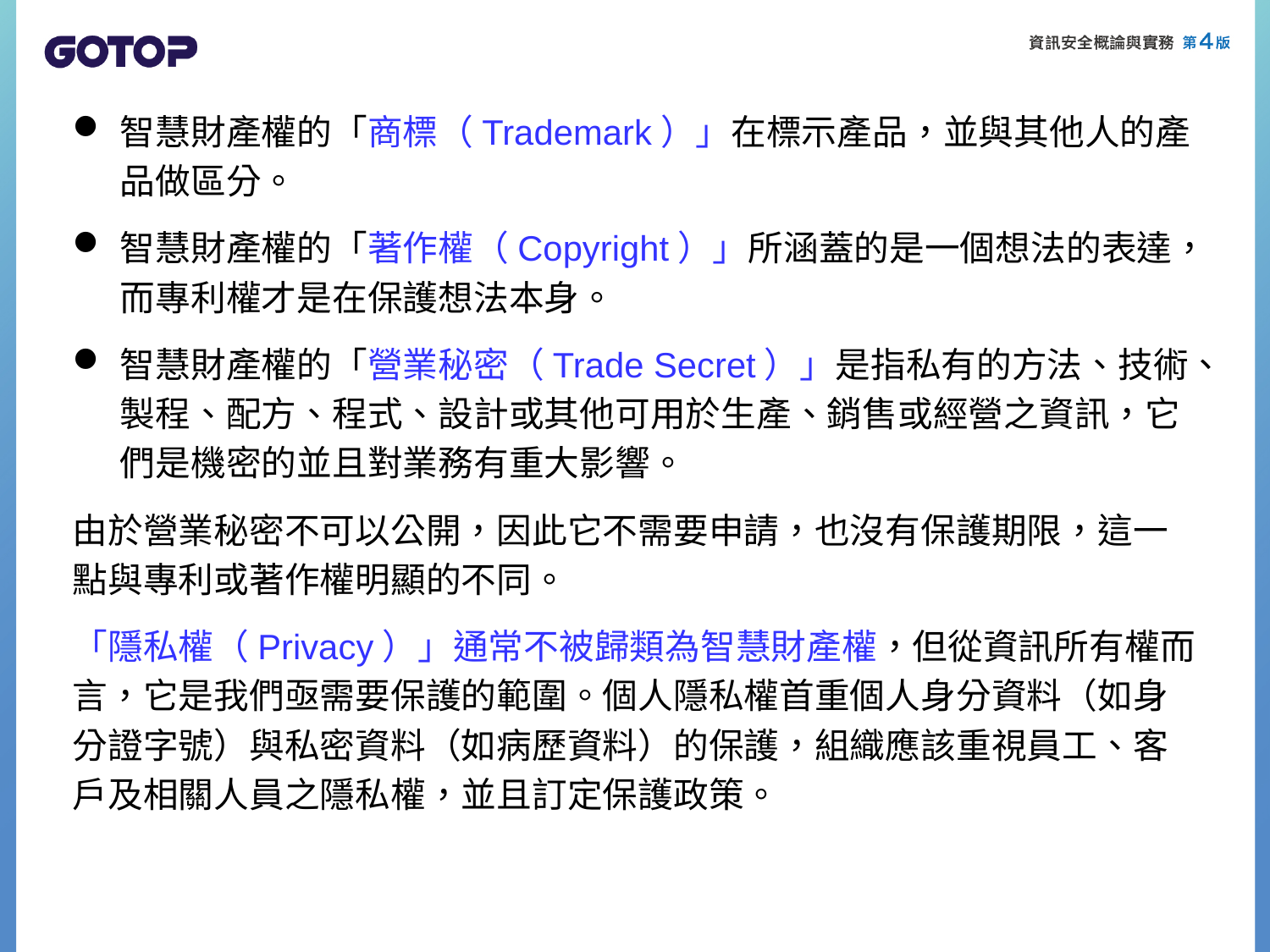

智慧財產權的「商標（Trademark）」在標示產品，並與其他人的產品做區分。
智慧財產權的「著作權（Copyright）」所涵蓋的是一個想法的表達，而專利權才是在保護想法本身。
智慧財產權的「營業秘密（Trade Secret）」是指私有的方法、技術、製程、配方、程式、設計或其他可用於生產、銷售或經營之資訊，它們是機密的並且對業務有重大影響。
由於營業秘密不可以公開，因此它不需要申請，也沒有保護期限，這一點與專利或著作權明顯的不同。
「隱私權（Privacy）」通常不被歸類為智慧財產權，但從資訊所有權而言，它是我們亟需要保護的範圍。個人隱私權首重個人身分資料（如身分證字號）與私密資料（如病歷資料）的保護，組織應該重視員工、客戶及相關人員之隱私權，並且訂定保護政策。